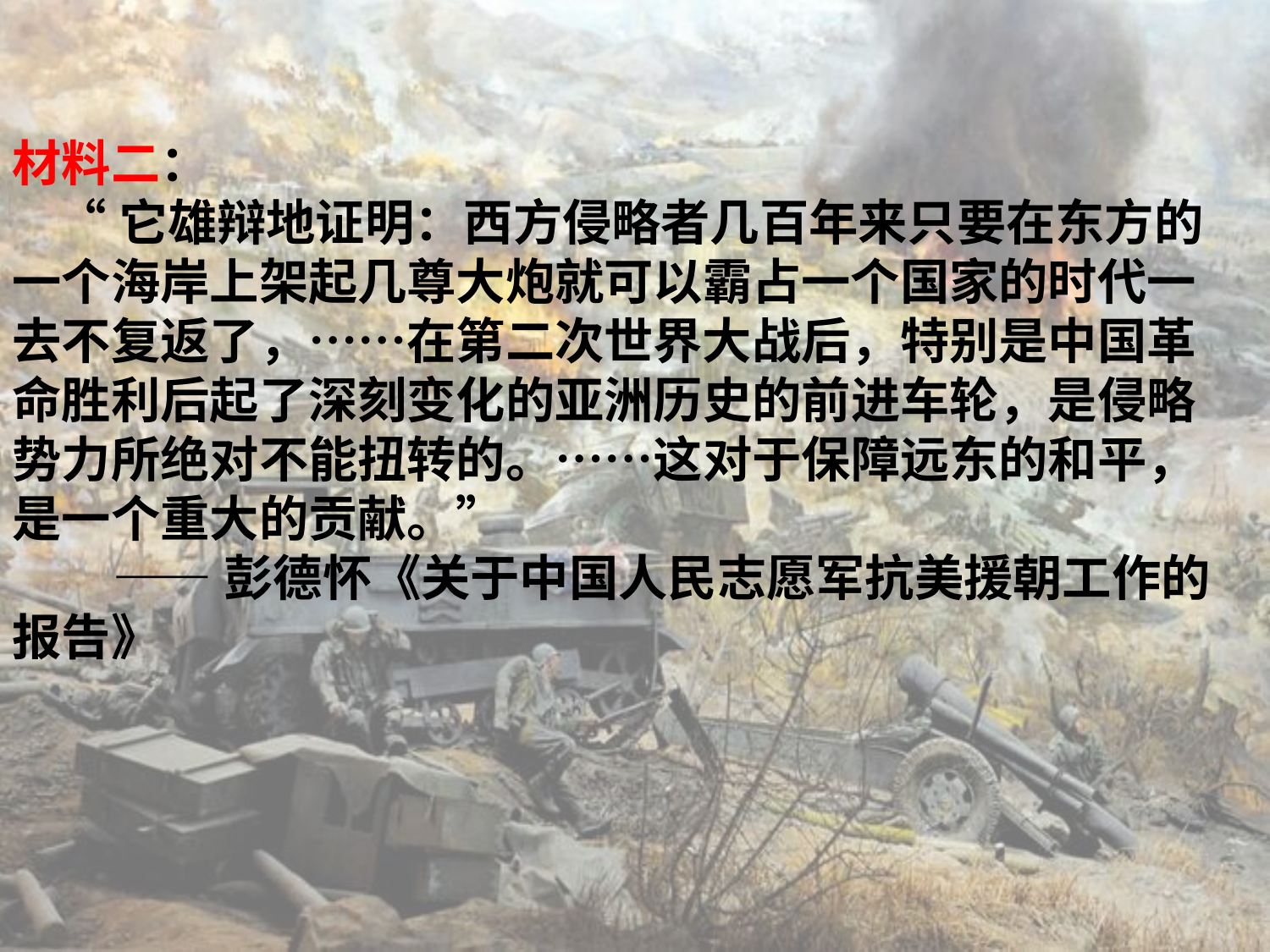

材料二：
    “它雄辩地证明：西方侵略者几百年来只要在东方的一个海岸上架起几尊大炮就可以霸占一个国家的时代一去不复返了，……在第二次世界大战后，特别是中国革命胜利后起了深刻变化的亚洲历史的前进车轮，是侵略势力所绝对不能扭转的。……这对于保障远东的和平，是一个重大的贡献。”
         ——彭德怀《关于中国人民志愿军抗美援朝工作的报告》